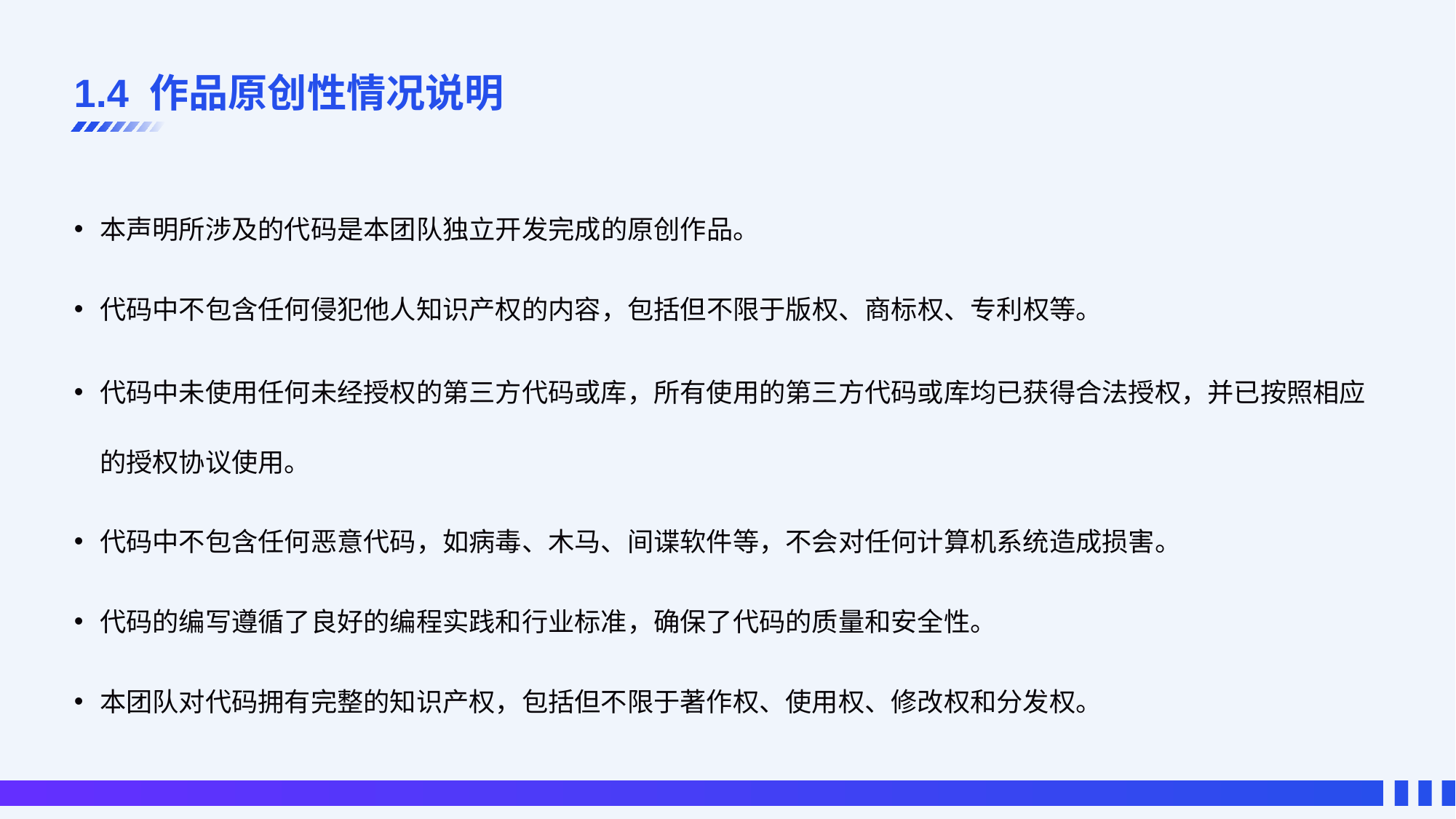

# 1.4 作品原创性情况说明
本声明所涉及的代码是本团队独立开发完成的原创作品。
代码中不包含任何侵犯他人知识产权的内容，包括但不限于版权、商标权、专利权等。
代码中未使用任何未经授权的第三方代码或库，所有使用的第三方代码或库均已获得合法授权，并已按照相应的授权协议使用。
代码中不包含任何恶意代码，如病毒、木马、间谍软件等，不会对任何计算机系统造成损害。
代码的编写遵循了良好的编程实践和行业标准，确保了代码的质量和安全性。
本团队对代码拥有完整的知识产权，包括但不限于著作权、使用权、修改权和分发权。